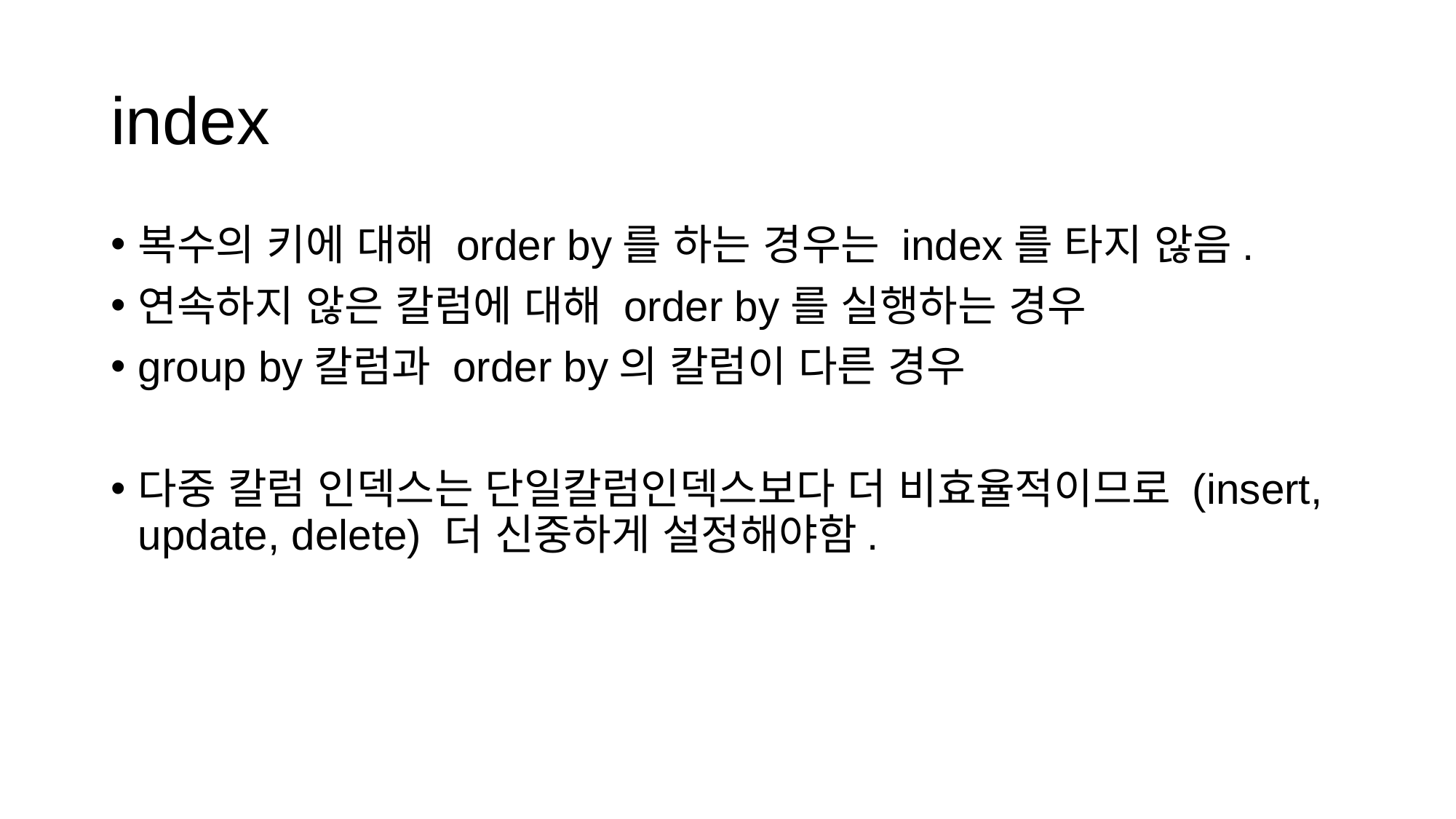

# index
복수의 키에 대해 order by를 하는 경우는 index를 타지 않음.
연속하지 않은 칼럼에 대해 order by를 실행하는 경우
group by칼럼과 order by의 칼럼이 다른 경우

다중 칼럼 인덱스는 단일칼럼인덱스보다 더 비효율적이므로 (insert, update, delete) 더 신중하게 설정해야함.